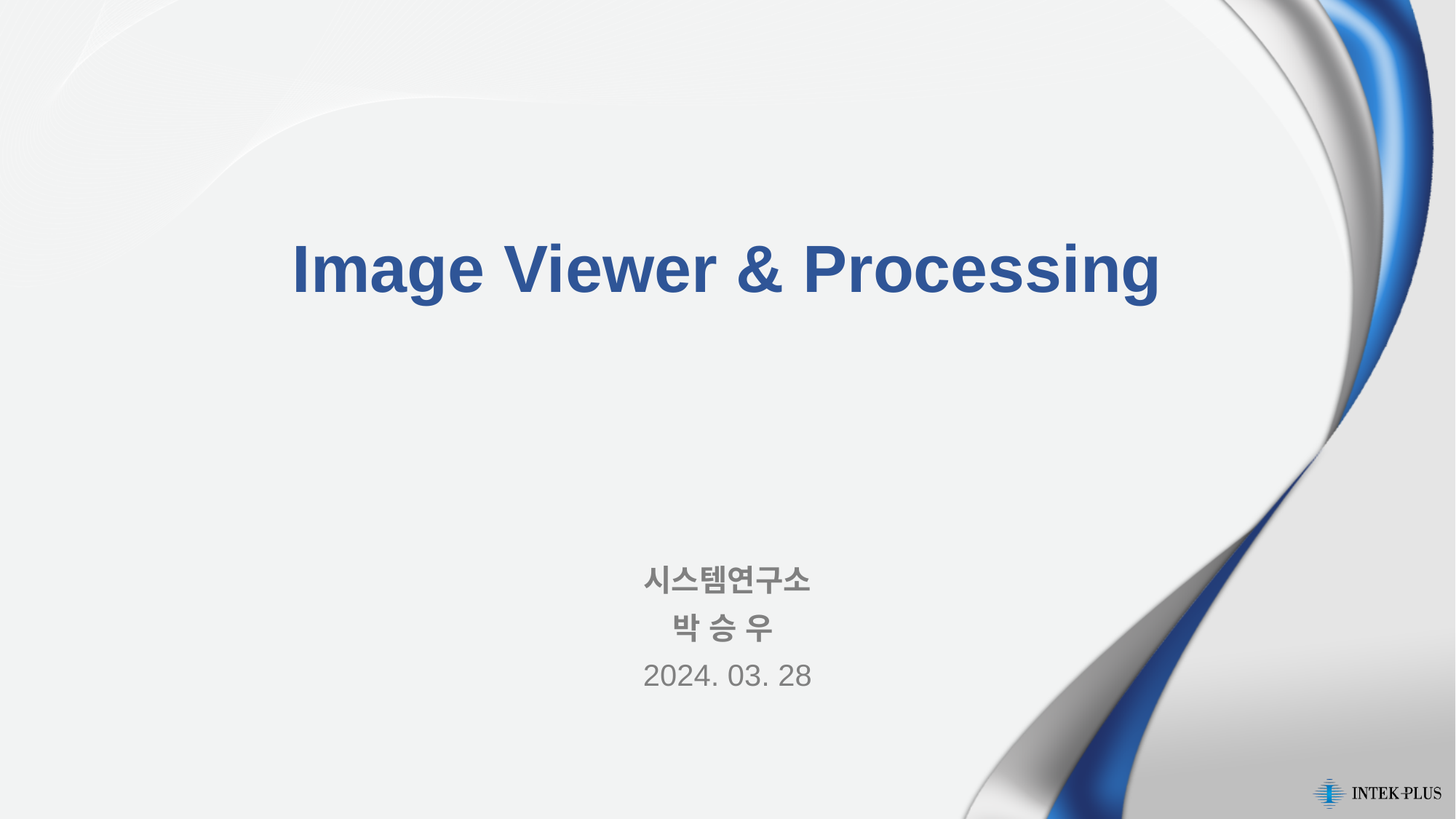

Image Viewer & Processing
시스템연구소
박 승 우
2024. 03. 28